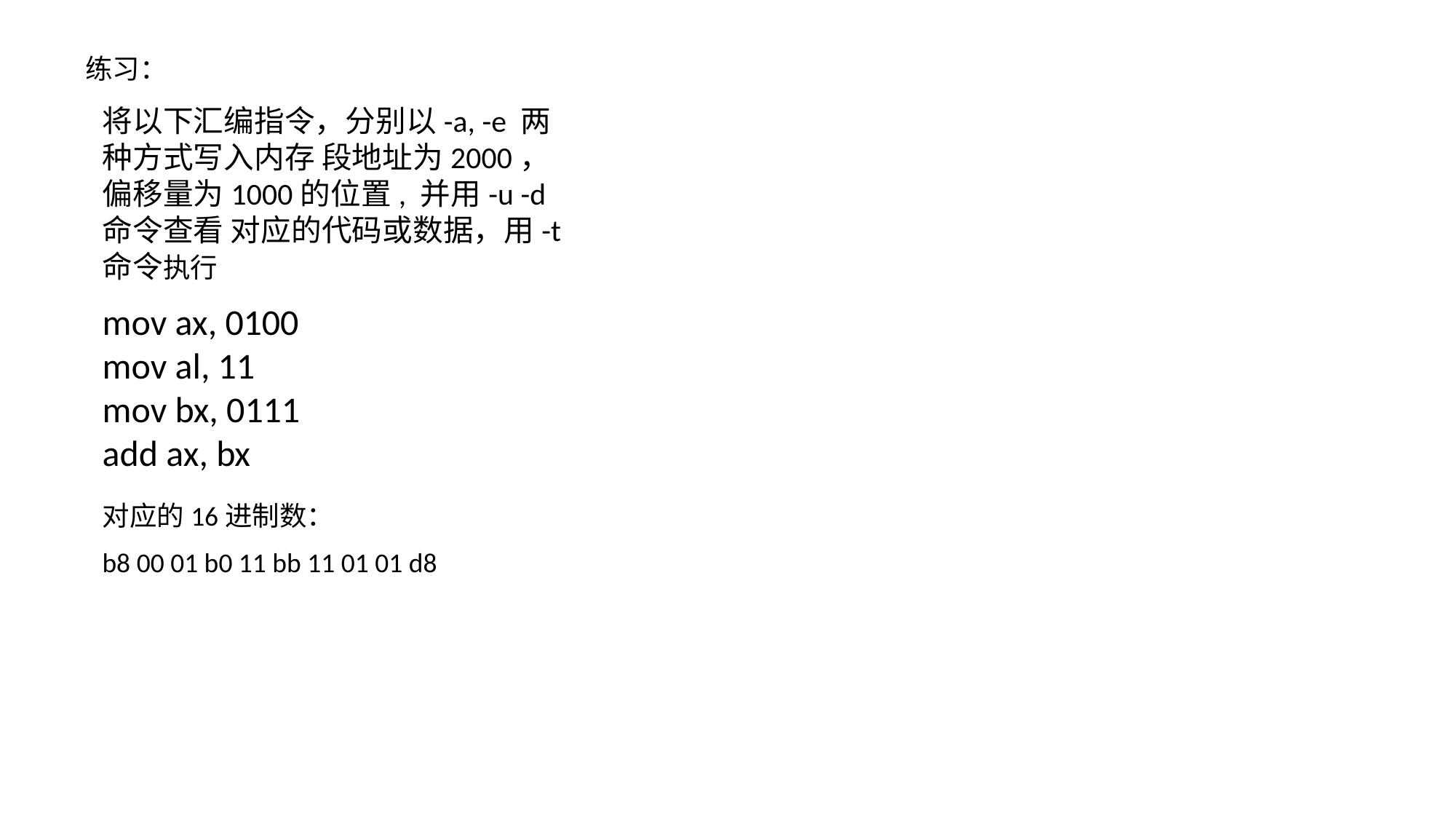

练习：
将以下汇编指令，分别以-a, -e 两种方式写入内存 段地址为2000，偏移量为1000的位置, 并用-u -d 命令查看 对应的代码或数据，用-t 命令执行
mov ax, 0100
mov al, 11
mov bx, 0111
add ax, bx
对应的16进制数：
b8 00 01 b0 11 bb 11 01 01 d8